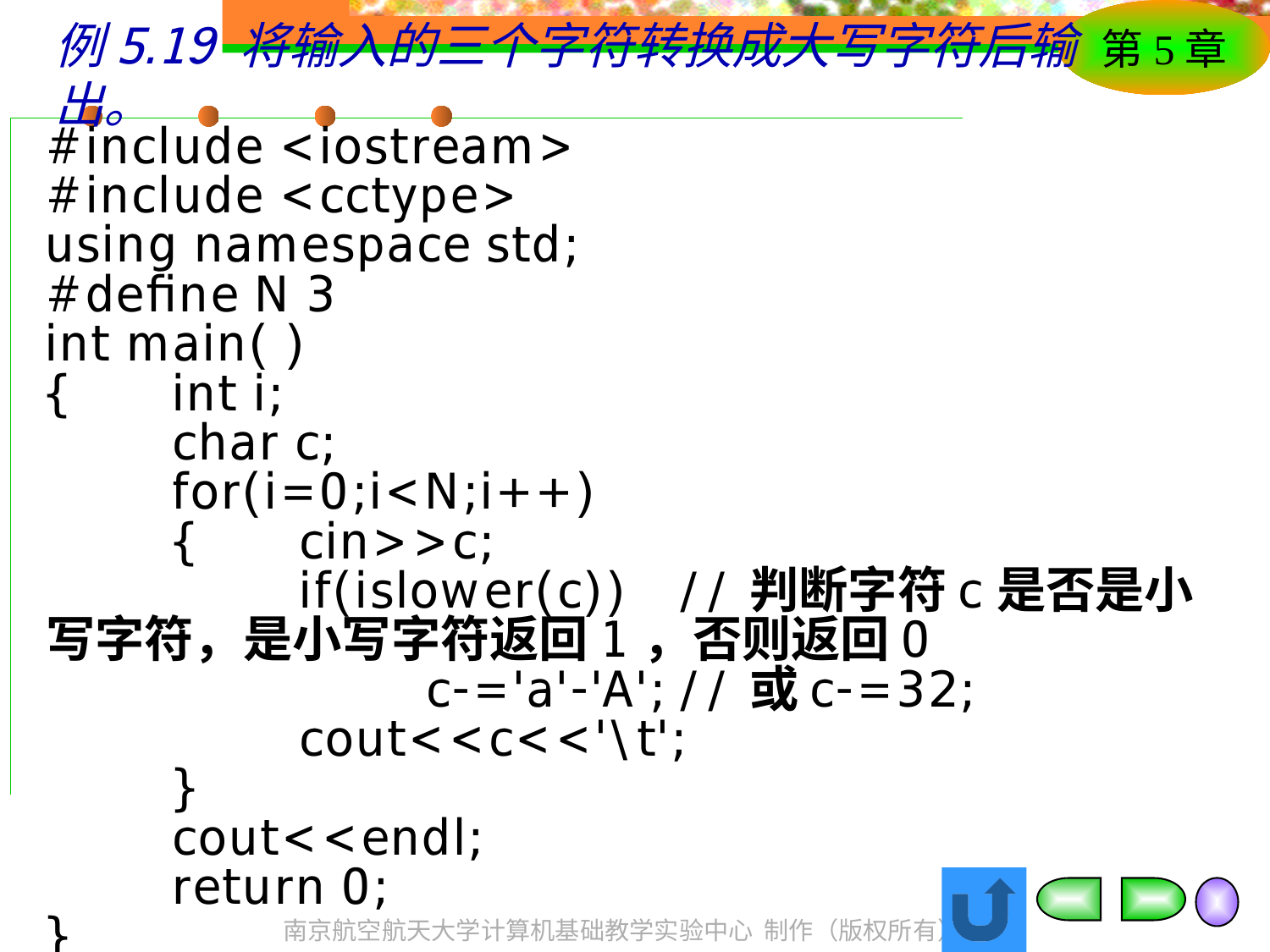

# 例5.19 将输入的三个字符转换成大写字符后输出。
#include <iostream>
#include <cctype>
using namespace std;
#define N 3
int main( )
{	int i;
	char c;
	for(i=0;i<N;i++)
	{	cin>>c;
		if(islower(c))  	//判断字符c是否是小写字符，是小写字符返回1，否则返回0
			c-='a'-'A';	//或c-=32;
		cout<<c<<'\t';
	}
	cout<<endl;
	return 0;
}